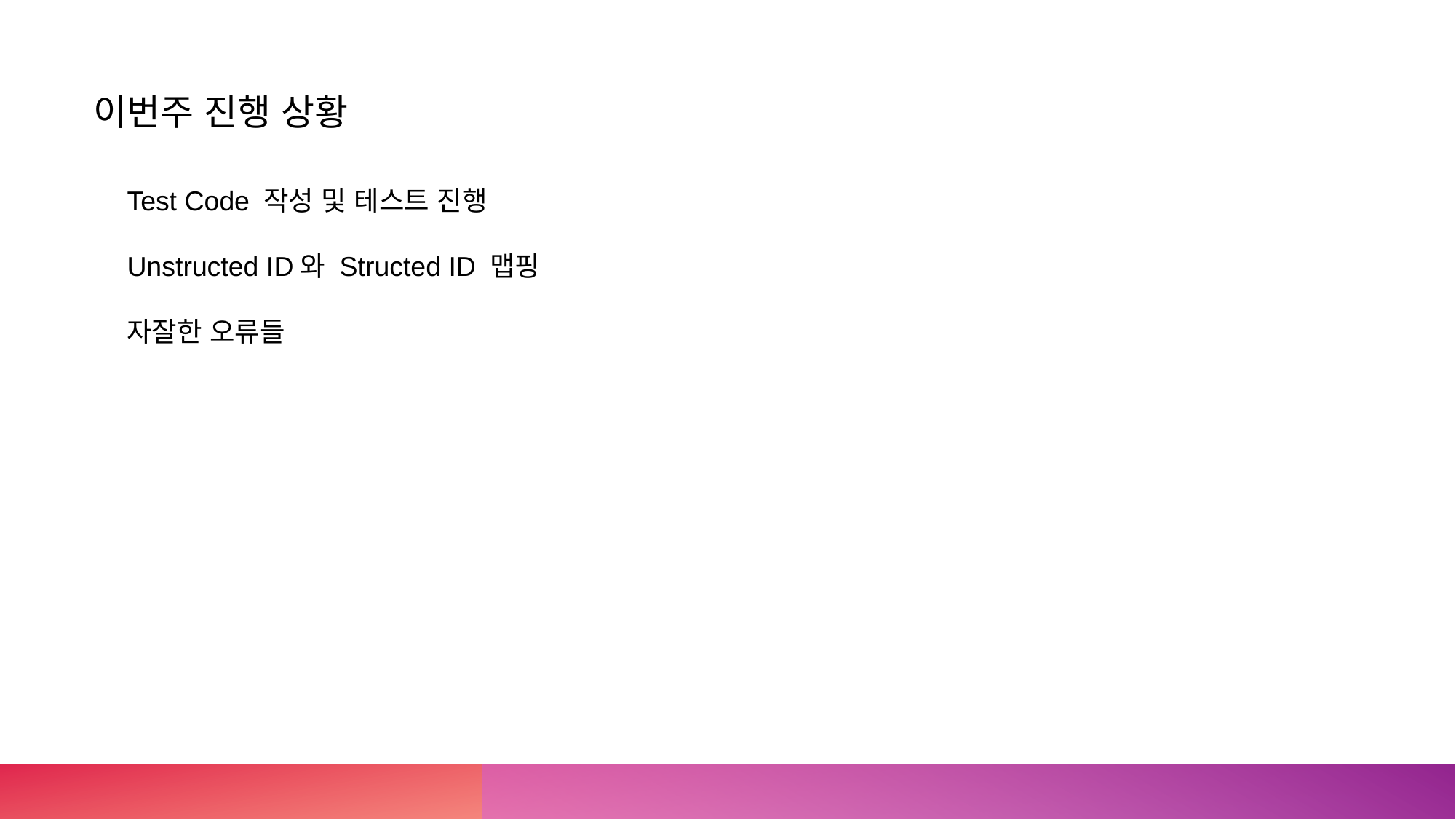

이번주 진행 상황
Test Code 작성 및 테스트 진행

Unstructed ID와 Structed ID 맵핑

자잘한 오류들